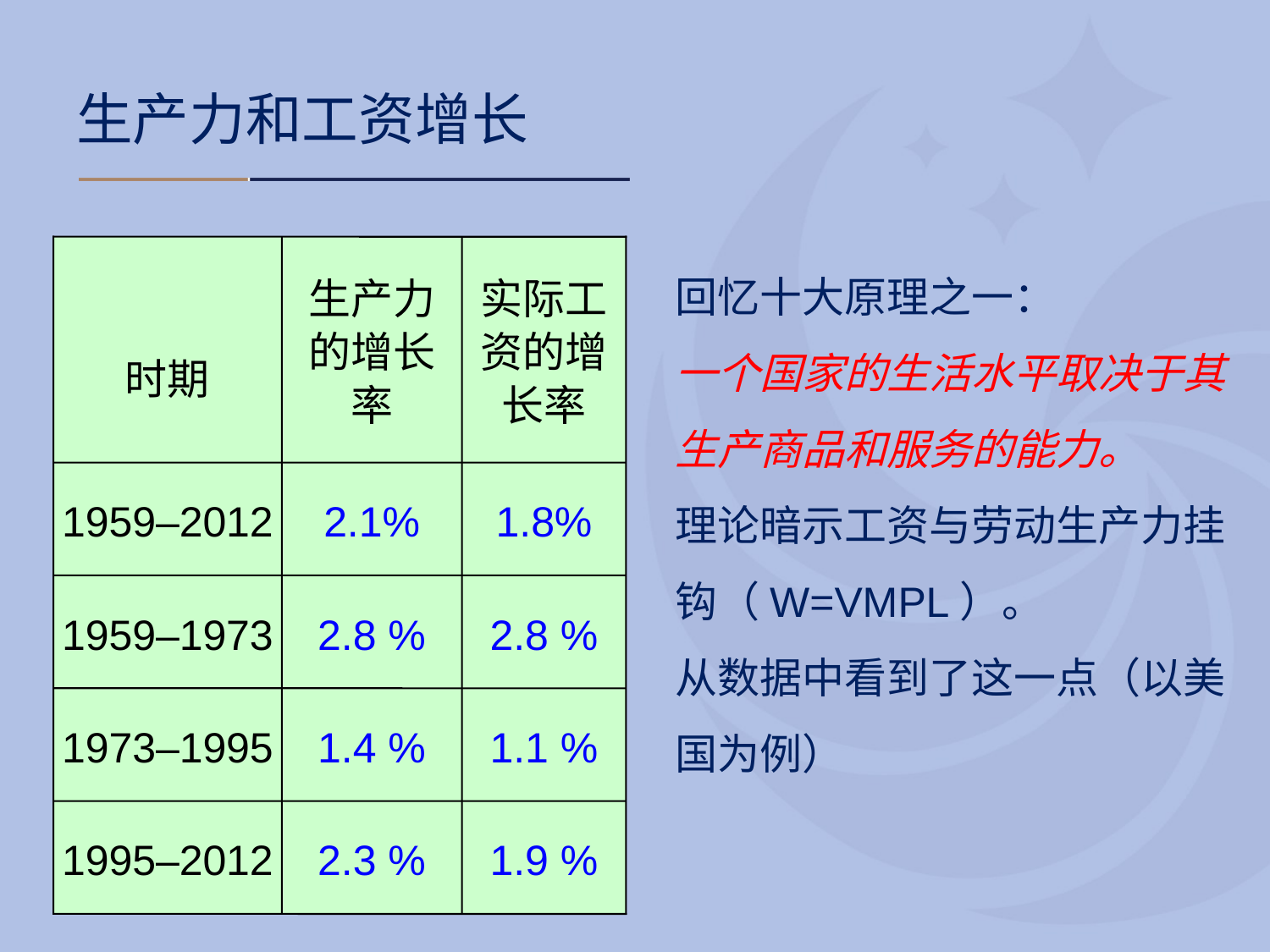

# 生产力和工资增长
时期

生产力的增长率

实际工资的增长率

1959–2012

2.1%
1.8%
1959–1973

2.8 %
2.8 %
1973–1995

1.4 %
1.1 %
1995–2012

2.3 %
1.9 %

回忆十大原理之一：
一个国家的生活水平取决于其生产商品和服务的能力。
理论暗示工资与劳动生产力挂钩（W=VMPL）。
从数据中看到了这一点（以美国为例）